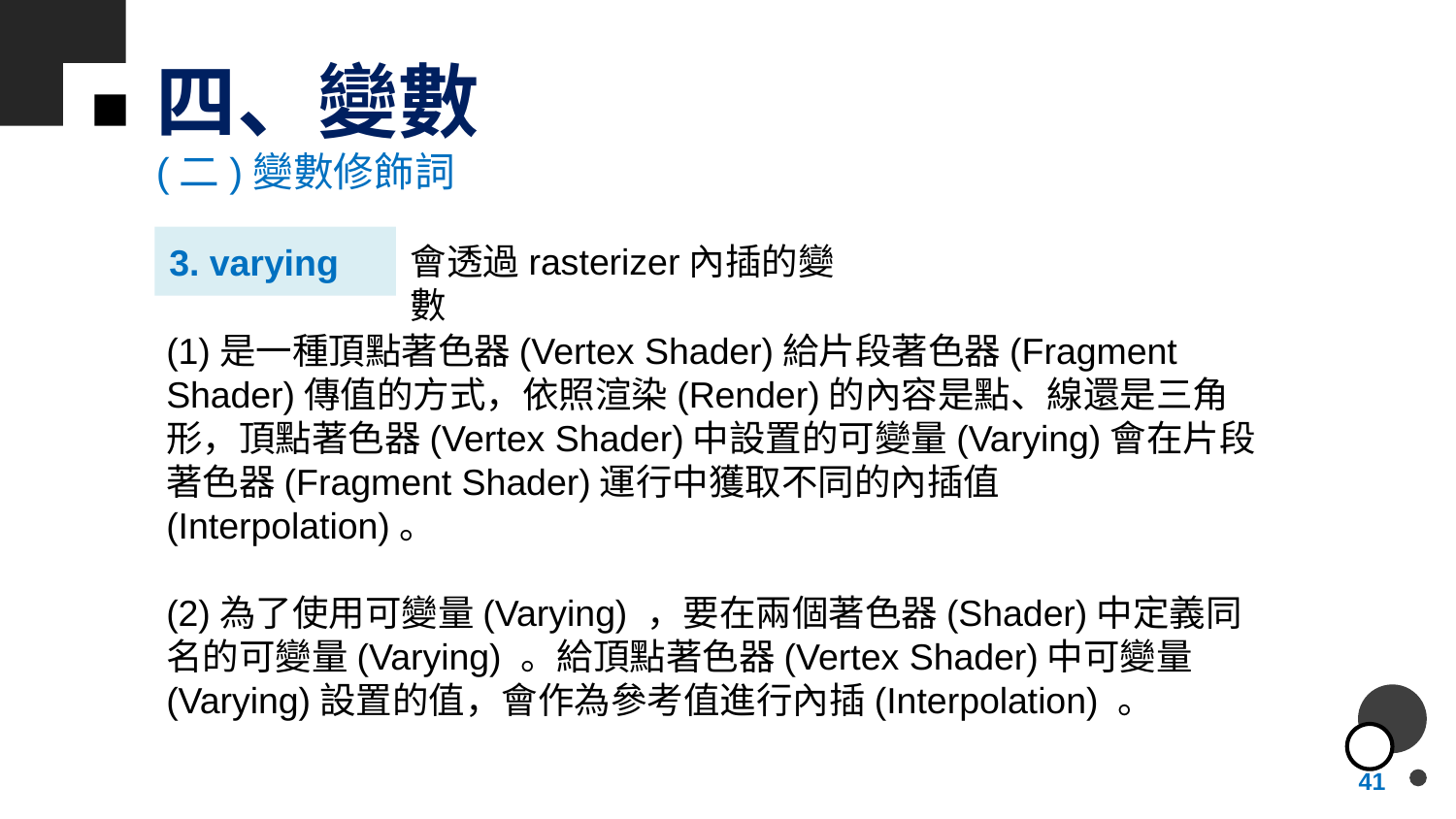

# 四、變數
(二)變數修飾詞
3. varying
會透過rasterizer內插的變數
(1)是一種頂點著色器(Vertex Shader)給片段著色器(Fragment Shader)傳值的方式，依照渲染(Render)的內容是點、線還是三角形，頂點著色器(Vertex Shader)中設置的可變量(Varying)會在片段著色器(Fragment Shader)運行中獲取不同的內插值(Interpolation)。

(2)為了使用可變量(Varying) ，要在兩個著色器(Shader)中定義同名的可變量(Varying) 。給頂點著色器(Vertex Shader)中可變量(Varying)設置的值，會作為參考值進行內插(Interpolation) 。

41